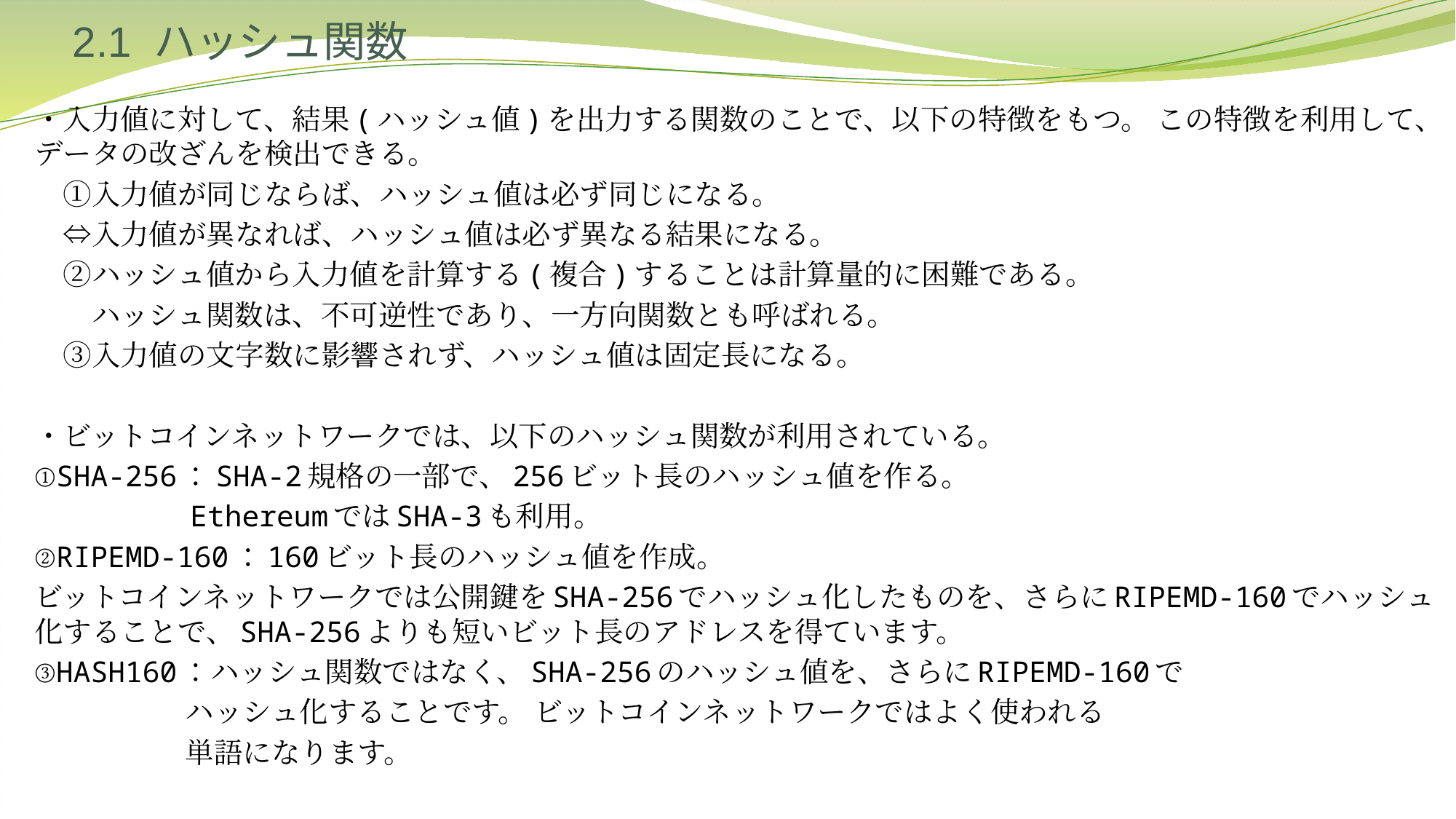

# 2.1 ハッシュ関数
・入力値に対して、結果(ハッシュ値)を出力する関数のことで、以下の特徴をもつ。 この特徴を利用して、データの改ざんを検出できる。
　①入力値が同じならば、ハッシュ値は必ず同じになる。
　⇔入力値が異なれば、ハッシュ値は必ず異なる結果になる。
　②ハッシュ値から入力値を計算する(複合)することは計算量的に困難である。
　　ハッシュ関数は、不可逆性であり、一方向関数とも呼ばれる。
　③入力値の文字数に影響されず、ハッシュ値は固定長になる。

・ビットコインネットワークでは、以下のハッシュ関数が利用されている。
①SHA-256：SHA-2規格の一部で、256ビット長のハッシュ値を作る。
　　　　　 EthereumではSHA-3も利用。
②RIPEMD-160：160ビット長のハッシュ値を作成。
ビットコインネットワークでは公開鍵をSHA-256でハッシュ化したものを、さらにRIPEMD-160でハッシュ化することで、SHA-256よりも短いビット長のアドレスを得ています。
③HASH160：ハッシュ関数ではなく、SHA-256のハッシュ値を、さらにRIPEMD-160で
　　　　　 ハッシュ化することです。 ビットコインネットワークではよく使われる
　　　　　 単語になります。